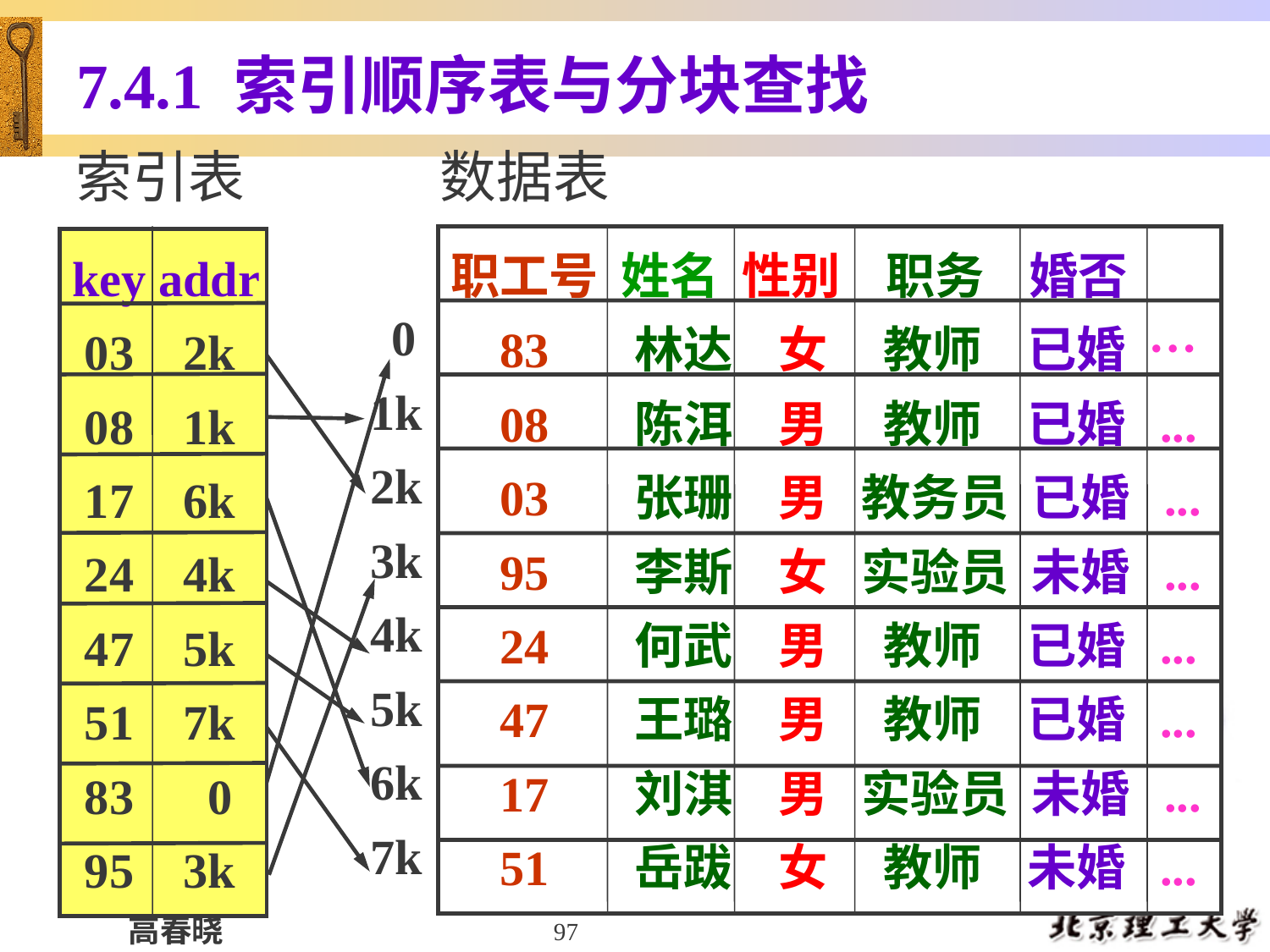

# 7.4.1 索引顺序表与分块查找
索引表
数据表

key addr
 03    2k
 08    1k
 17    6k
 24    4k
 47    5k
 51    7k
 83      0
 95    3k

职工号  姓名  性别    职务    婚否
    83      林达    女     教师    已婚  …
    08      陈洱    男     教师    已婚  ...
    03      张珊    男   教务员  已婚  ...
    95      李斯    女   实验员  未婚  ...
    24      何武    男     教师    已婚  ...
    47      王璐    男     教师    已婚  ...
    17      刘淇    男   实验员  未婚  ...
    51      岳跋    女     教师    未婚  ...

   0
 1k
 2k
 3k
 4k
 5k
 6k
 7k

97